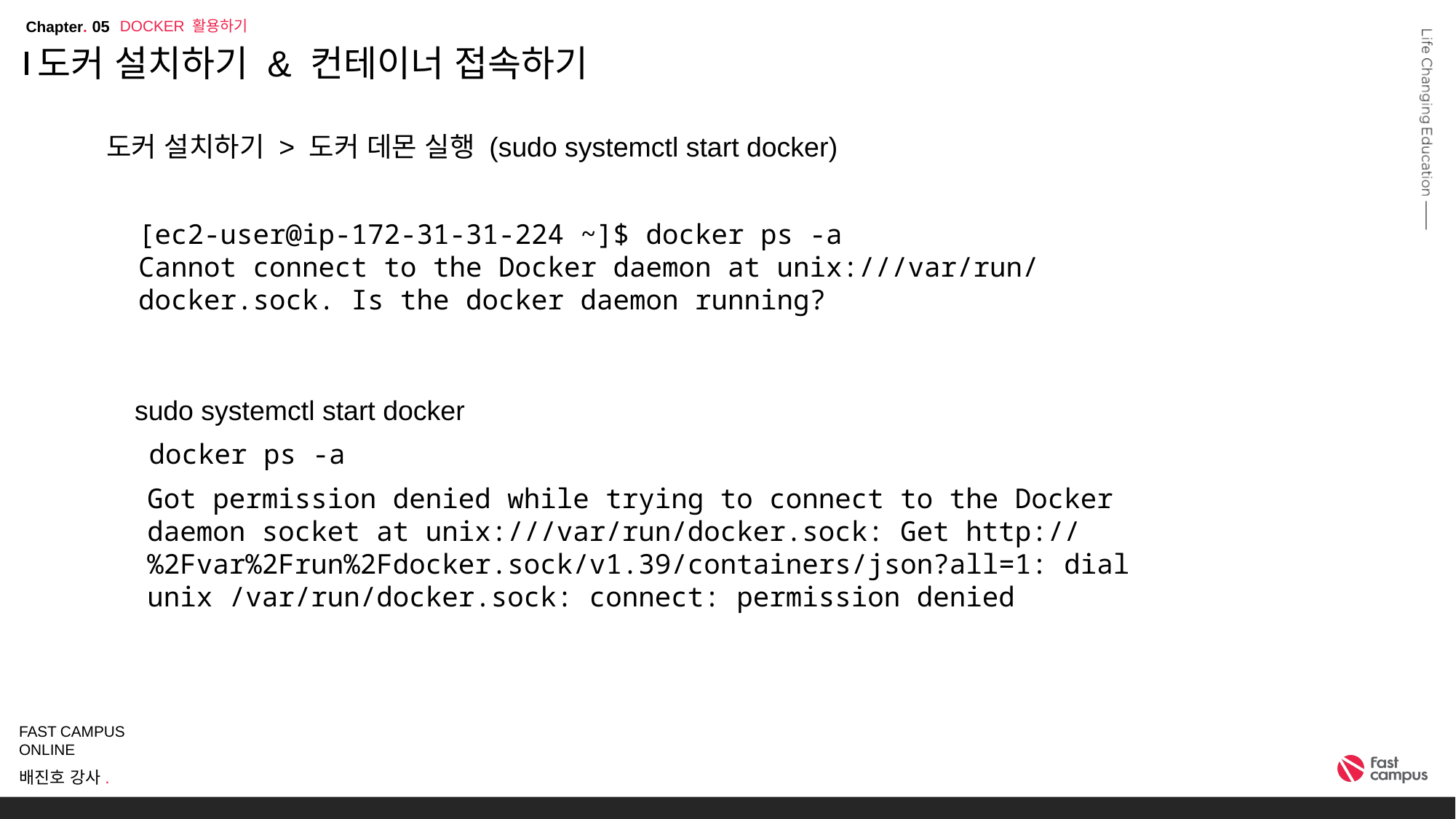

DOCKER 활용하기
05
# 도커 설치하기 & 컨테이너 접속하기
도커 설치하기 > 도커 데몬 실행 (sudo systemctl start docker)
[ec2-user@ip-172-31-31-224 ~]$ docker ps -a
Cannot connect to the Docker daemon at unix:///var/run/docker.sock. Is the docker daemon running?
sudo systemctl start docker
docker ps -a
Got permission denied while trying to connect to the Docker daemon socket at unix:///var/run/docker.sock: Get http://%2Fvar%2Frun%2Fdocker.sock/v1.39/containers/json?all=1: dial unix /var/run/docker.sock: connect: permission denied